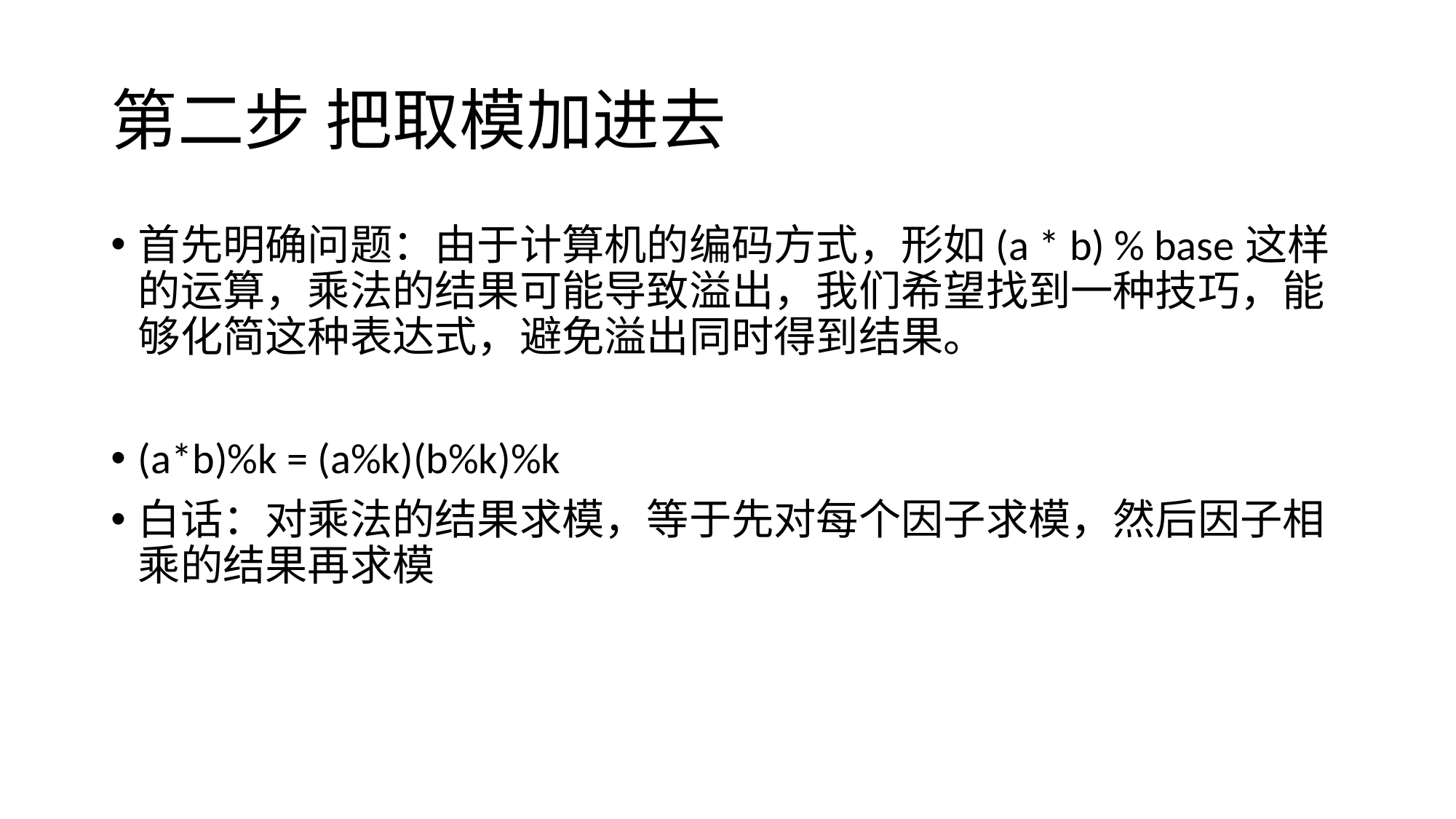

# 第二步 把取模加进去
首先明确问题：由于计算机的编码方式，形如(a * b) % base这样的运算，乘法的结果可能导致溢出，我们希望找到一种技巧，能够化简这种表达式，避免溢出同时得到结果。

(a*b)%k = (a%k)(b%k)%k
白话：对乘法的结果求模，等于先对每个因子求模，然后因子相乘的结果再求模